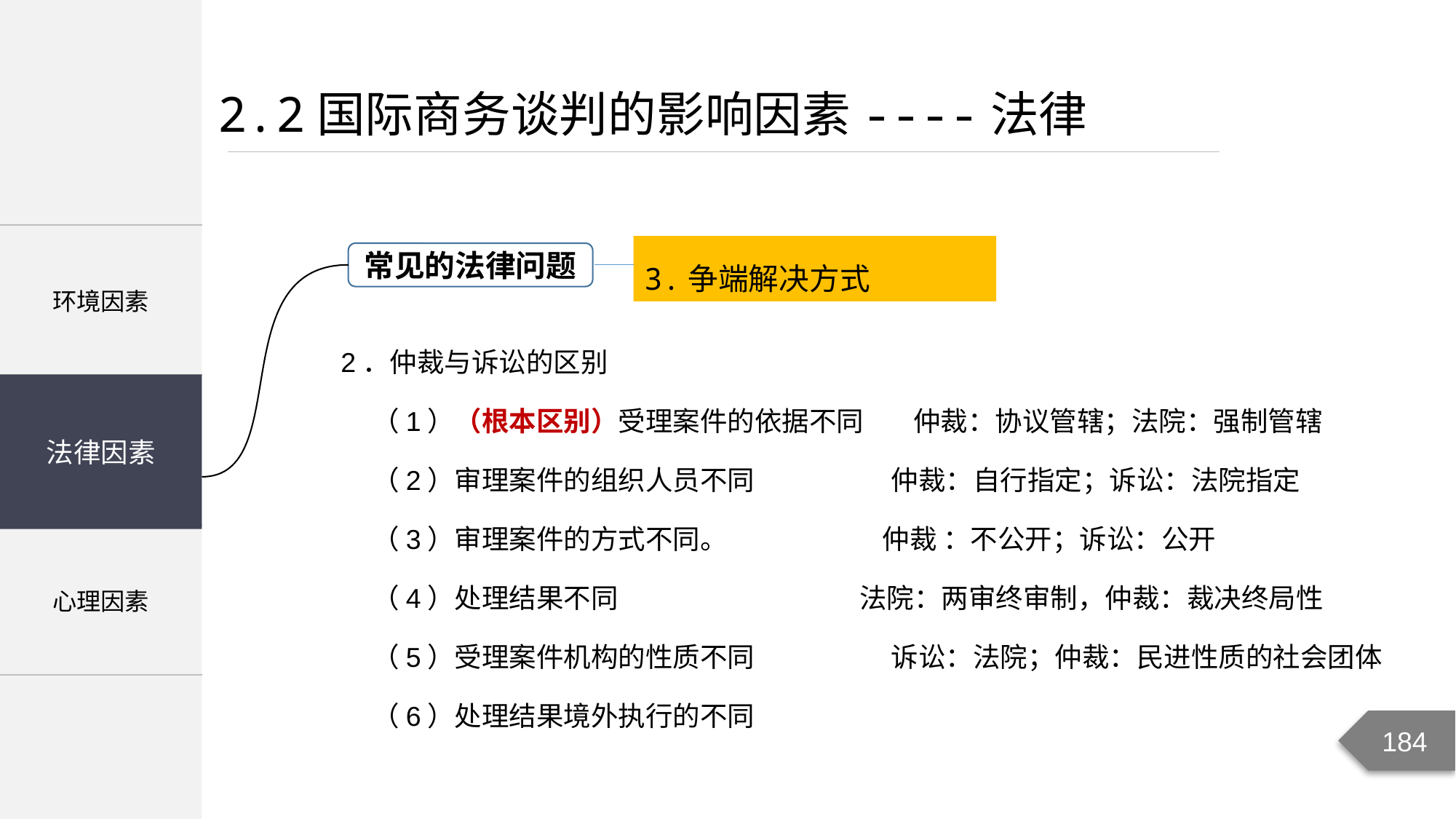

2.2国际商务谈判的影响因素----法律
| 环境因素 |
| --- |
| 法律因素 |
| 心理因素 |
3.争端解决方式
常见的法律问题
2．仲裁与诉讼的区别
    （1）（根本区别）受理案件的依据不同        仲裁：协议管辖；法院：强制管辖
    （2）审理案件的组织人员不同                      仲裁：自行指定；诉讼：法院指定
    （3）审理案件的方式不同。                         仲裁 ：不公开；诉讼：公开
    （4）处理结果不同                                       法院：两审终审制，仲裁：裁决终局性
    （5）受理案件机构的性质不同                      诉讼：法院；仲裁：民进性质的社会团体
    （6）处理结果境外执行的不同
法律因素

184